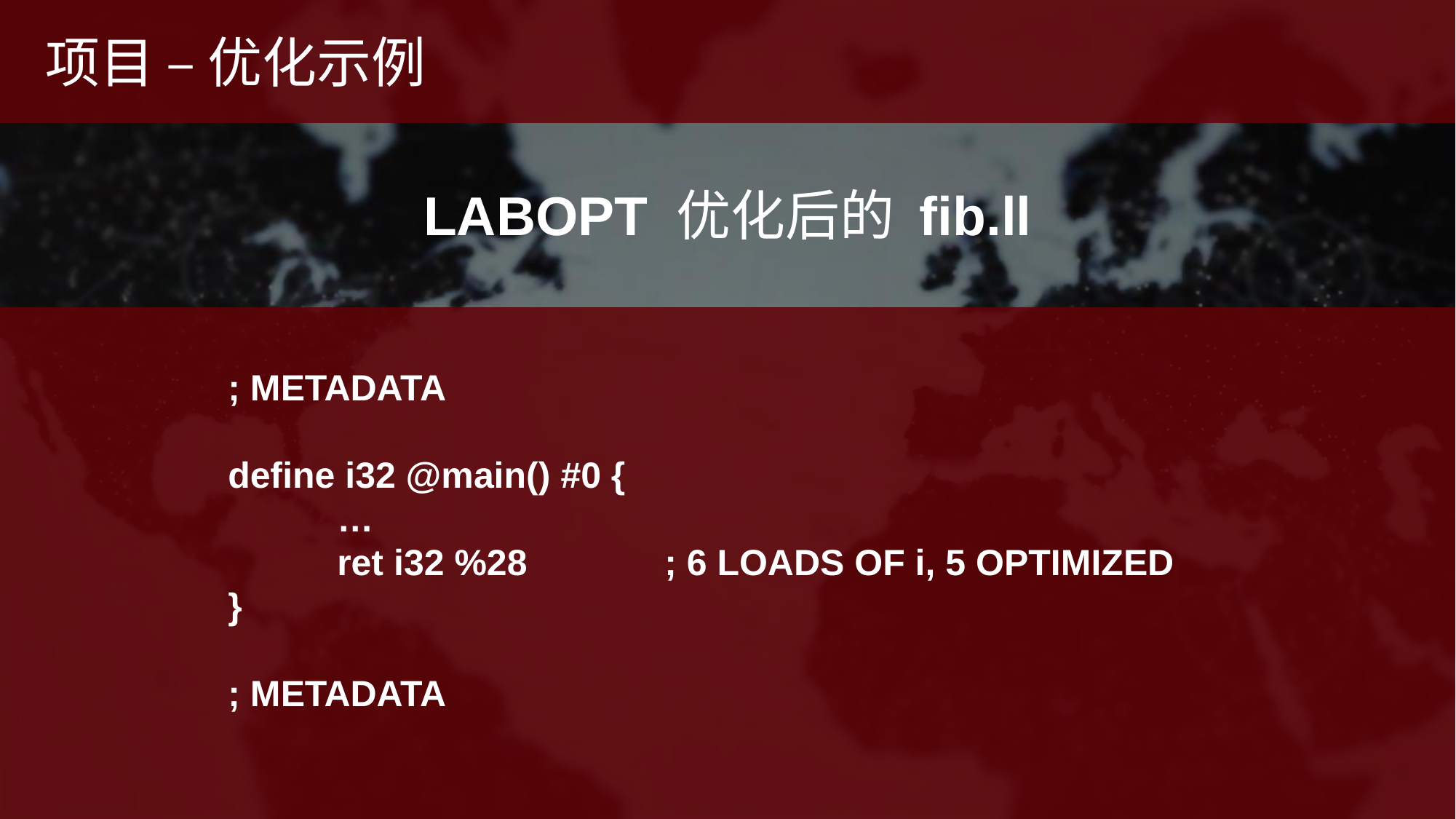

项目 – 优化示例
LABOPT 优化后的 fib.ll

; METADATA

define i32 @main() #0 {
	…
	ret i32 %28		; 6 LOADS OF i, 5 OPTIMIZED
}

; METADATA